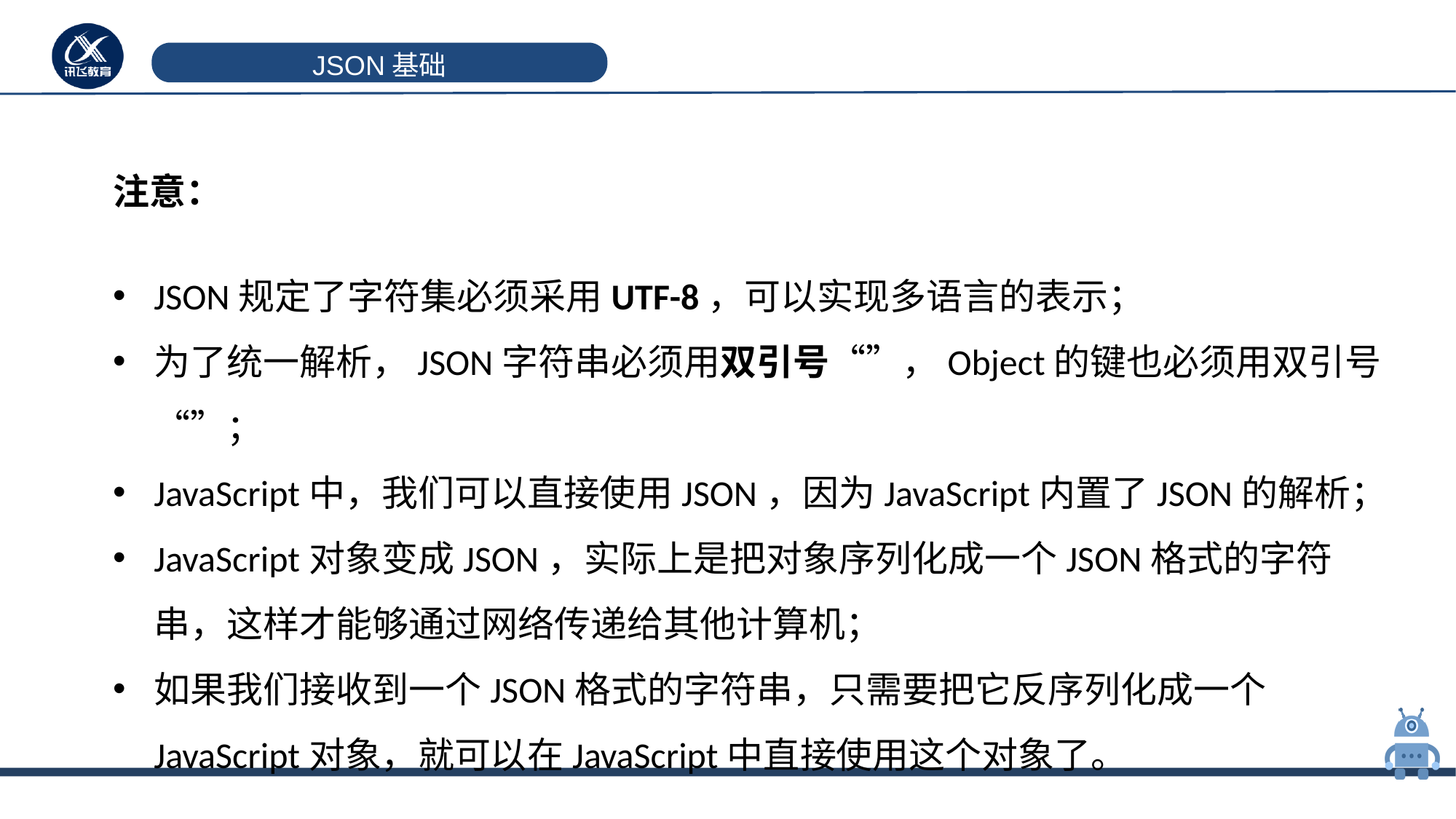

# JSON基础
注意：
JSON规定了字符集必须采用UTF-8，可以实现多语言的表示；
为了统一解析，JSON字符串必须用双引号“”，Object的键也必须用双引号“”；
JavaScript中，我们可以直接使用JSON，因为JavaScript内置了JSON的解析；
JavaScript对象变成JSON，实际上是把对象序列化成一个JSON格式的字符串，这样才能够通过网络传递给其他计算机；
如果我们接收到一个JSON格式的字符串，只需要把它反序列化成一个JavaScript对象，就可以在JavaScript中直接使用这个对象了。